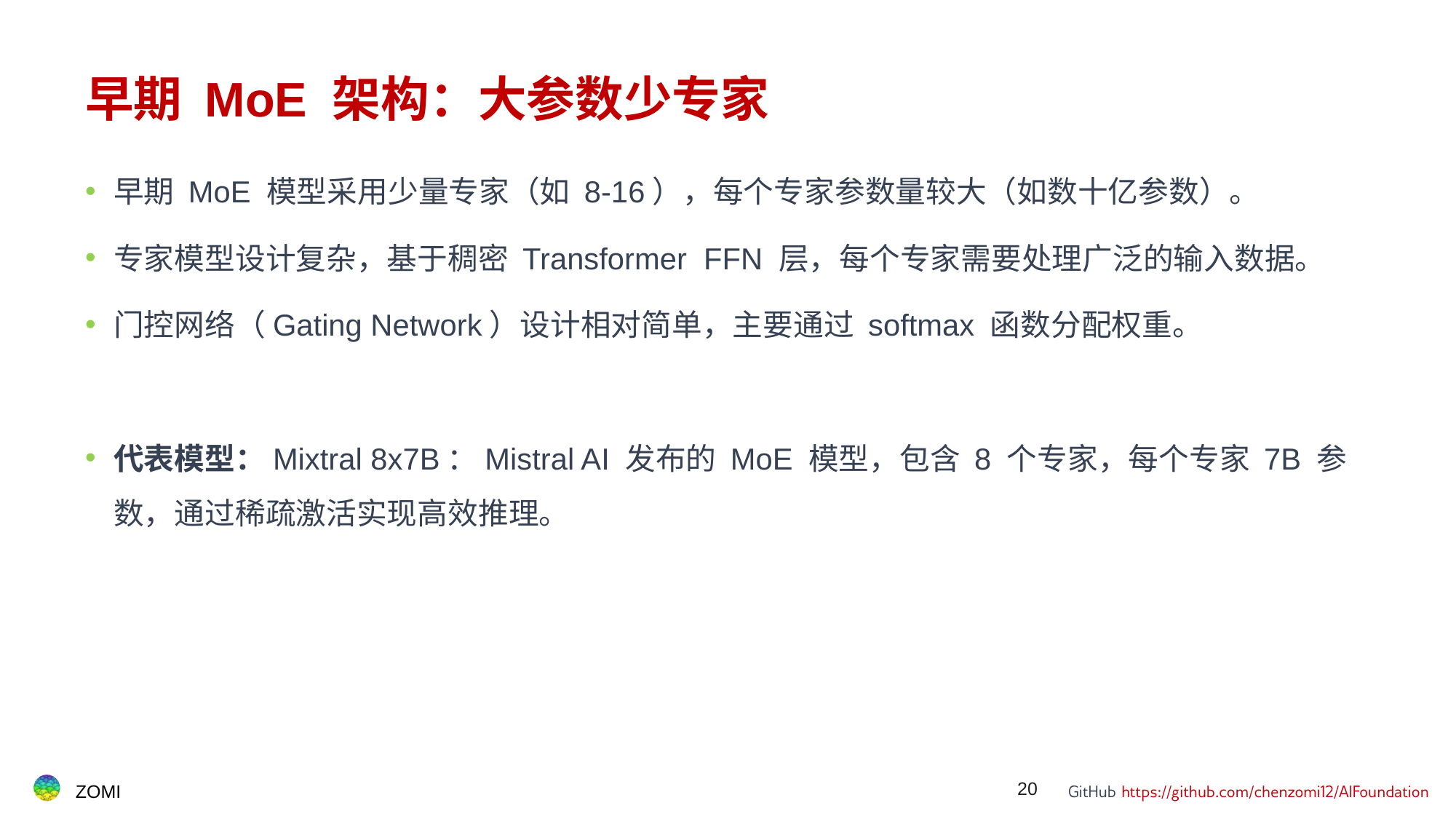

# 早期 MoE 架构：大参数少专家
早期 MoE 模型采用少量专家（如 8-16），每个专家参数量较大（如数十亿参数）。
专家模型设计复杂，基于稠密 Transformer  FFN 层，每个专家需要处理广泛的输入数据。
门控网络（Gating Network）设计相对简单，主要通过 softmax 函数分配权重。

代表模型：Mixtral 8x7B：Mistral AI 发布的 MoE 模型，包含 8 个专家，每个专家 7B 参数，通过稀疏激活实现高效推理。